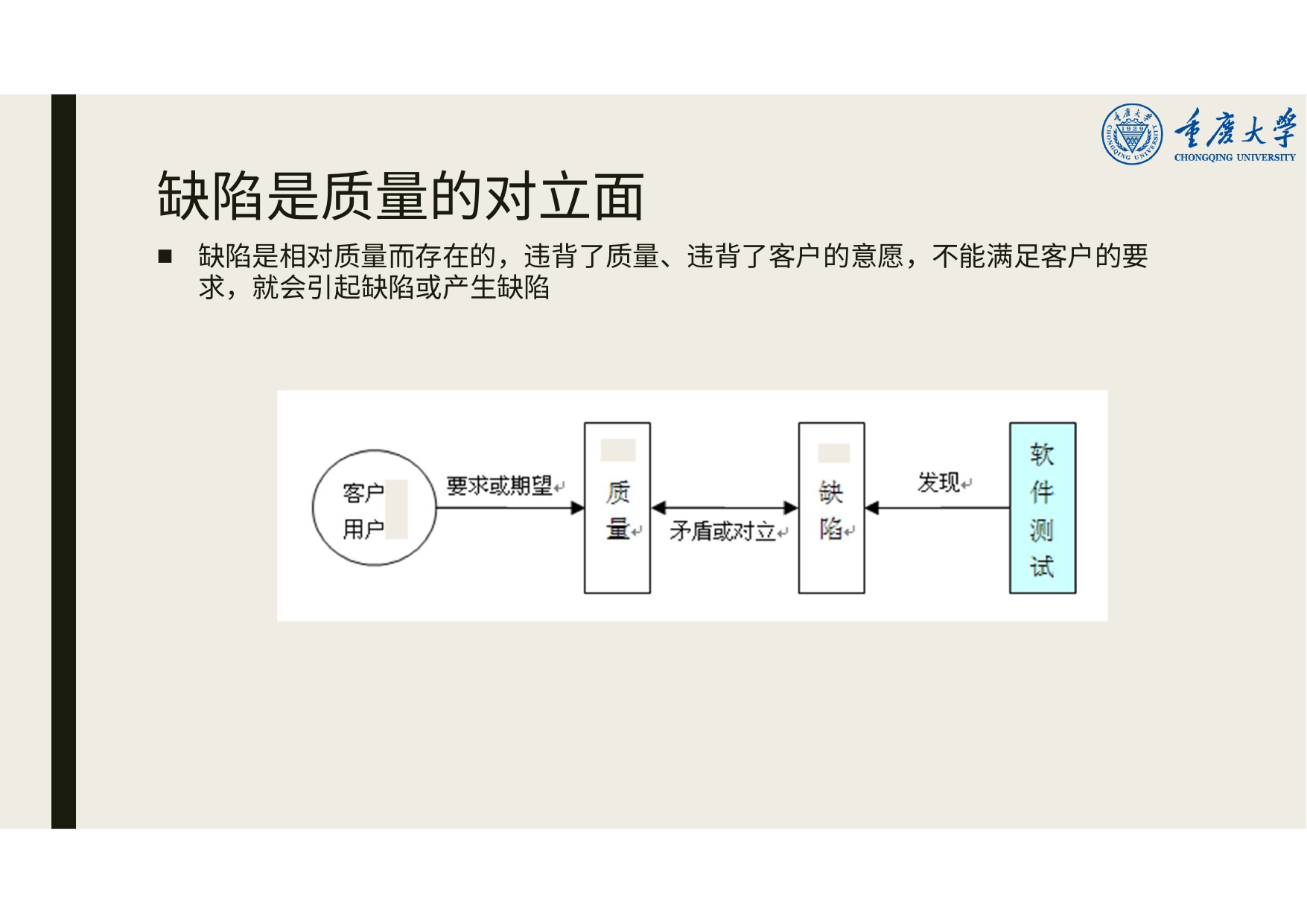

# 缺陷是质量的对立面
缺陷是相对质量而存在的，违背了质量、违背了客户的意愿，不能满足客户的要 求，就会引起缺陷或产生缺陷